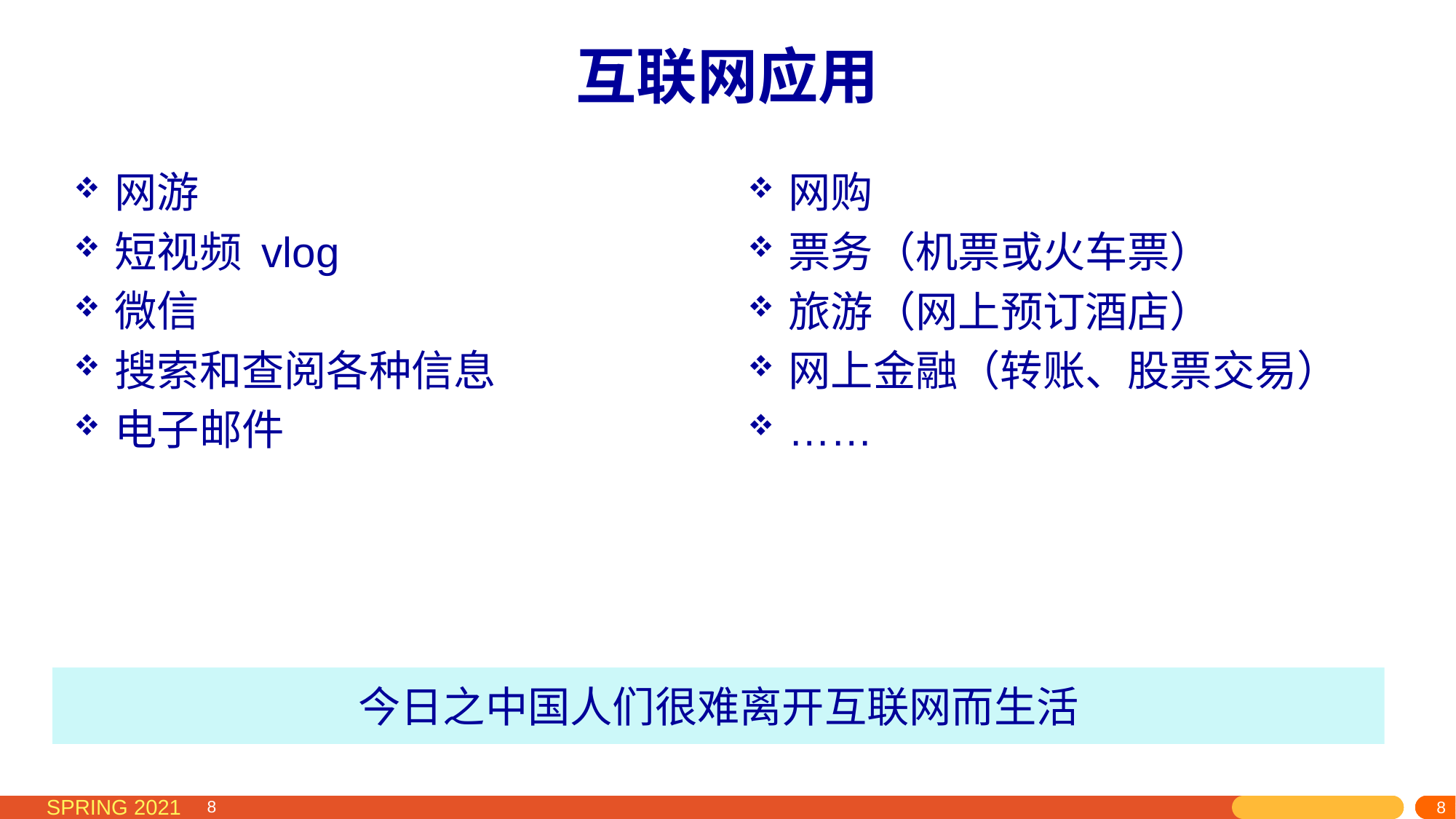

# 互联网应用
网游
短视频 vlog
微信
搜索和查阅各种信息
电子邮件

网购
票务（机票或火车票）
旅游（网上预订酒店）
网上金融（转账、股票交易）
……

今日之中国人们很难离开互联网而生活